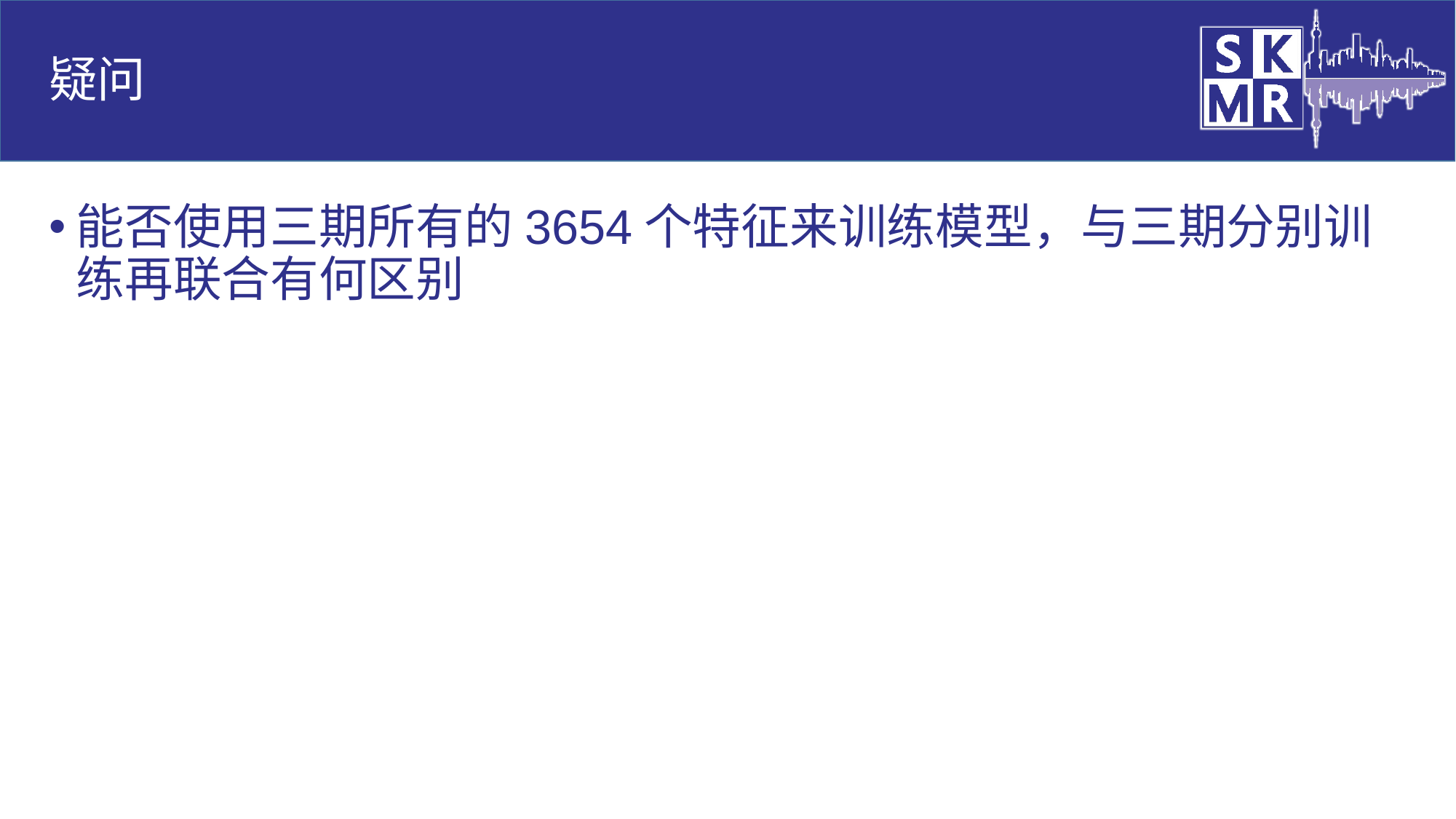

# 疑问
能否使用三期所有的3654个特征来训练模型，与三期分别训练再联合有何区别